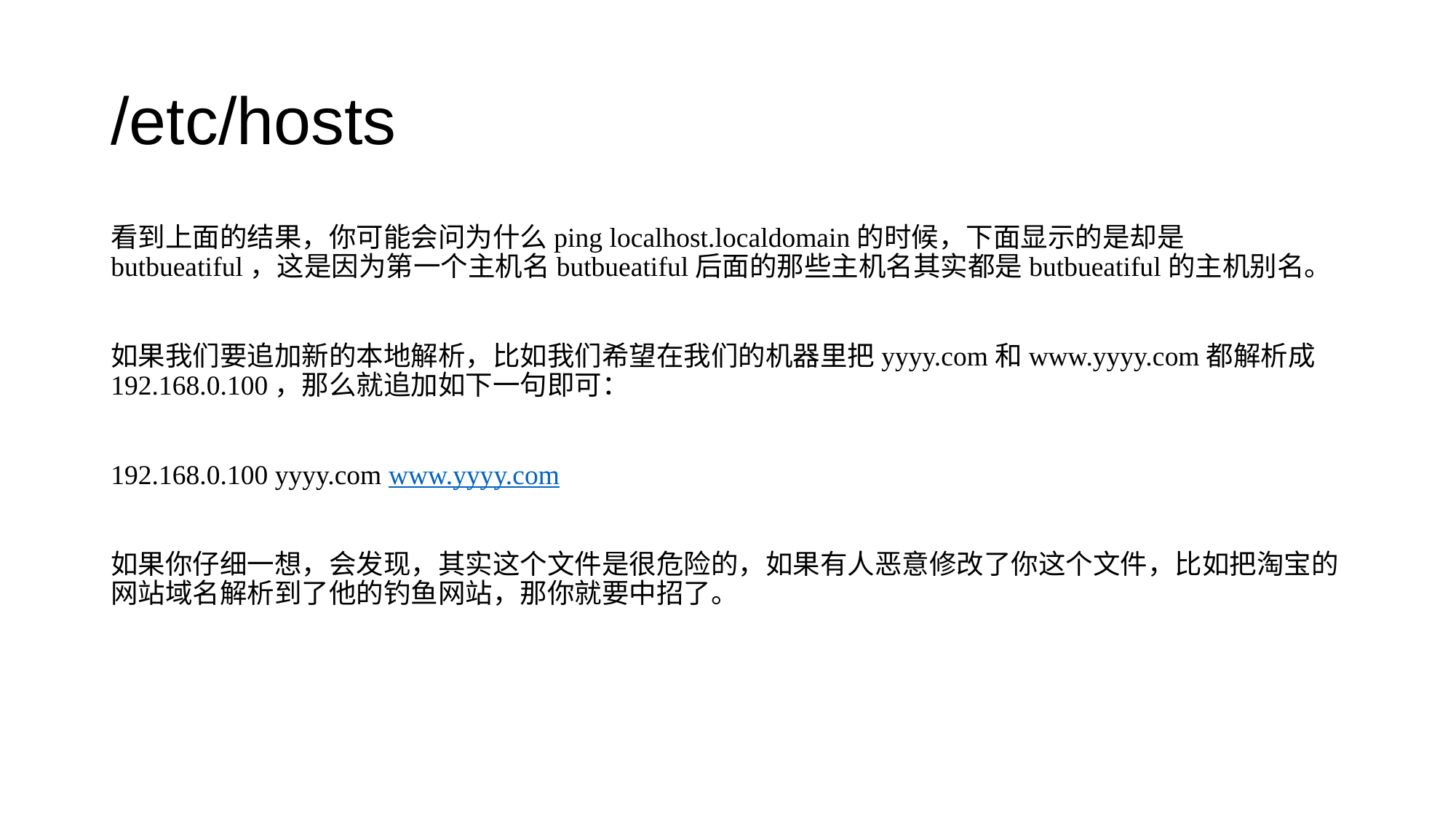

# /etc/hosts
看到上面的结果，你可能会问为什么ping localhost.localdomain的时候，下面显示的是却是butbueatiful，这是因为第一个主机名butbueatiful后面的那些主机名其实都是butbueatiful的主机别名。

如果我们要追加新的本地解析，比如我们希望在我们的机器里把yyyy.com和www.yyyy.com都解析成192.168.0.100，那么就追加如下一句即可：

192.168.0.100 yyyy.com www.yyyy.com

如果你仔细一想，会发现，其实这个文件是很危险的，如果有人恶意修改了你这个文件，比如把淘宝的网站域名解析到了他的钓鱼网站，那你就要中招了。